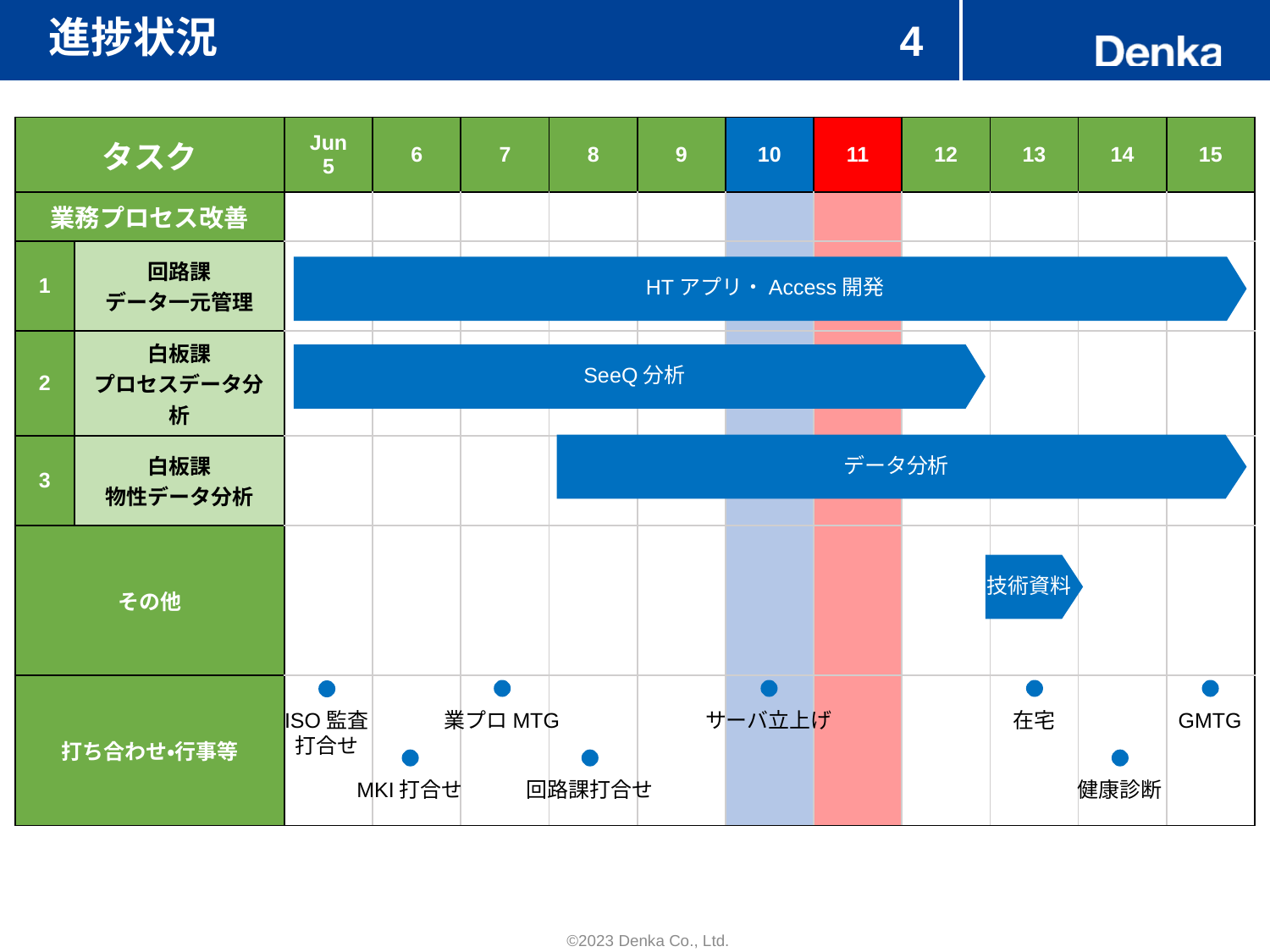

# 進捗状況
4
| タスク |  | Jun 5 | 6 | 7 | 8 | 9 | 10 | 11 | 12 | 13 | 14 | 15 |
| --- | --- | --- | --- | --- | --- | --- | --- | --- | --- | --- | --- | --- |
| 業務プロセス改善 |  |  |  |  |  |  |  |  |  |  |  |  |
| 1 | 回路課 データ一元管理 |  |  |  |  |  |  |  |  |  |  |  |
| 2 | 白板課 プロセスデータ分析 |  |  |  |  |  |  |  |  |  |  |  |
| 3 | 白板課 物性データ分析 |  |  |  |  |  |  |  |  |  |  |  |
| その他 |  |  |  |  |  |  |  |  |  |  |  |  |
| 打ち合わせ・行事等 | 打ち合わせ |  |  |  |  |  |  |  |  |  |  |  |
HTアプリ・Access開発
SeeQ分析
データ分析
技術資料

業プロMTG
サーバ立上げ
在宅
GMTG
ISO監査
打合せ

MKI打合せ
回路課打合せ
健康診断